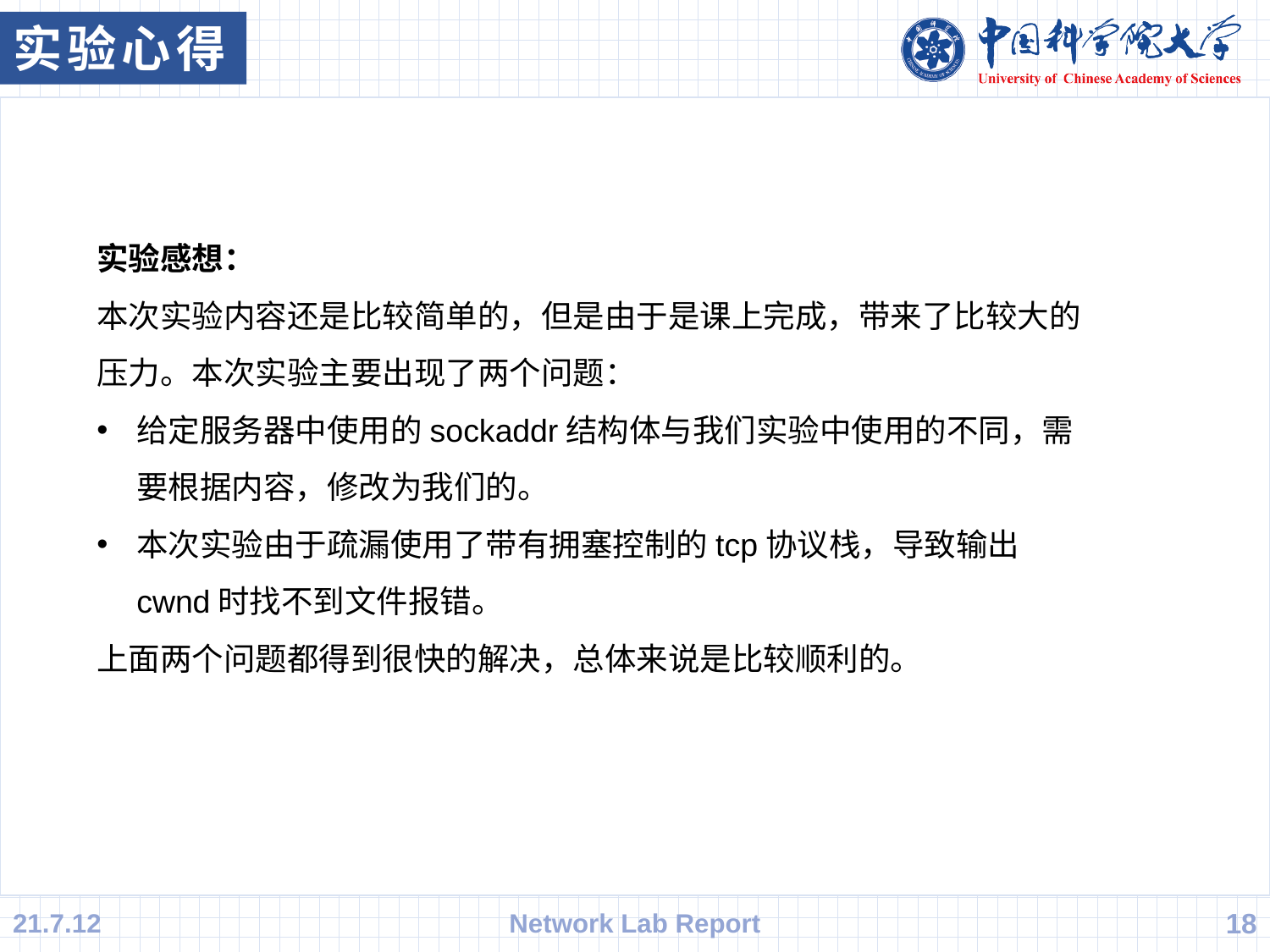

实验心得
实验感想：
本次实验内容还是比较简单的，但是由于是课上完成，带来了比较大的压力。本次实验主要出现了两个问题：
给定服务器中使用的sockaddr结构体与我们实验中使用的不同，需要根据内容，修改为我们的。
本次实验由于疏漏使用了带有拥塞控制的tcp协议栈，导致输出cwnd时找不到文件报错。
上面两个问题都得到很快的解决，总体来说是比较顺利的。
21.7.12
Network Lab Report
18